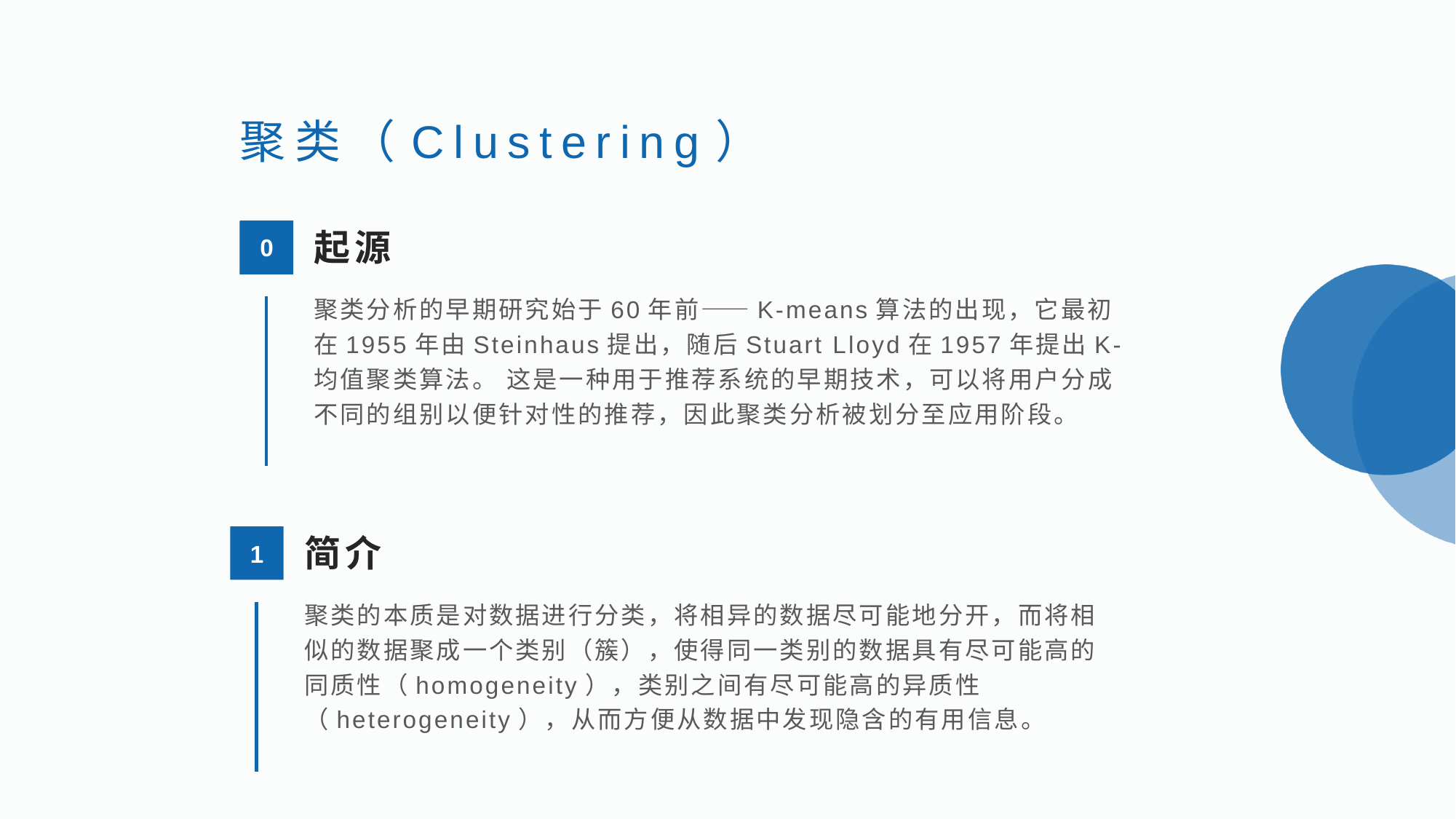

聚类（Clustering）
起源
0
0
聚类分析的早期研究始于60年前——K-means算法的出现，它最初在1955年由Steinhaus提出，随后Stuart Lloyd在1957年提出K-均值聚类算法。 这是一种用于推荐系统的早期技术，可以将用户分成不同的组别以便针对性的推荐，因此聚类分析被划分至应用阶段。
简介
1
聚类的本质是对数据进行分类，将相异的数据尽可能地分开，而将相似的数据聚成一个类别（簇），使得同一类别的数据具有尽可能高的同质性（homogeneity），类别之间有尽可能高的异质性（heterogeneity），从而方便从数据中发现隐含的有用信息。